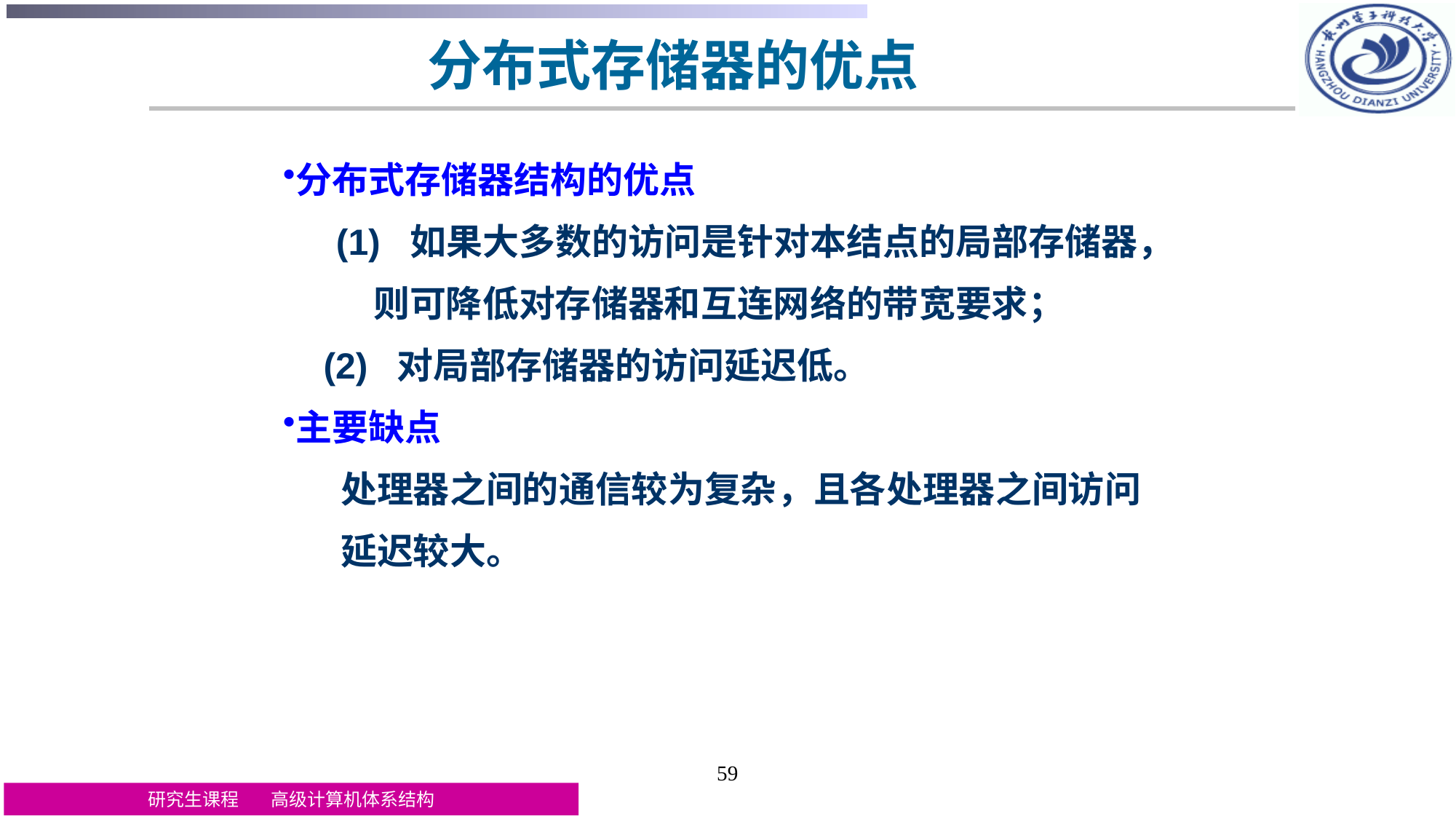

# 分布式存储器的优点
分布式存储器结构的优点
　 (1)  如果大多数的访问是针对本结点的局部存储器，
          则可降低对存储器和互连网络的带宽要求；
    (2)  对局部存储器的访问延迟低。
主要缺点
      处理器之间的通信较为复杂，且各处理器之间访问
      延迟较大。
59